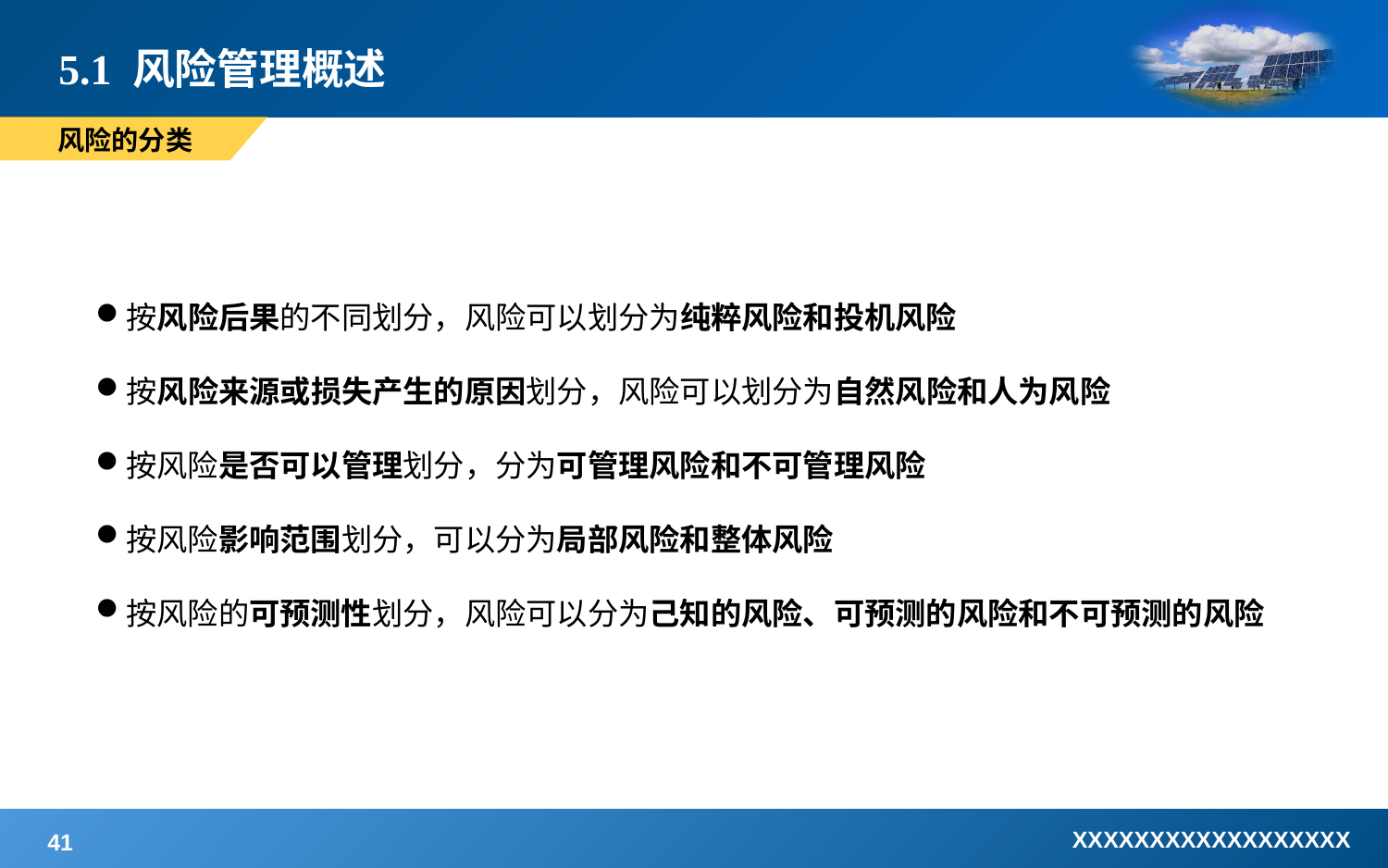

# 5.1 风险管理概述
      风险的分类
按风险后果的不同划分，风险可以划分为纯粹风险和投机风险

按风险来源或损失产生的原因划分，风险可以划分为自然风险和人为风险

按风险是否可以管理划分，分为可管理风险和不可管理风险

按风险影响范围划分，可以分为局部风险和整体风险

按风险的可预测性划分，风险可以分为己知的风险、可预测的风险和不可预测的风险